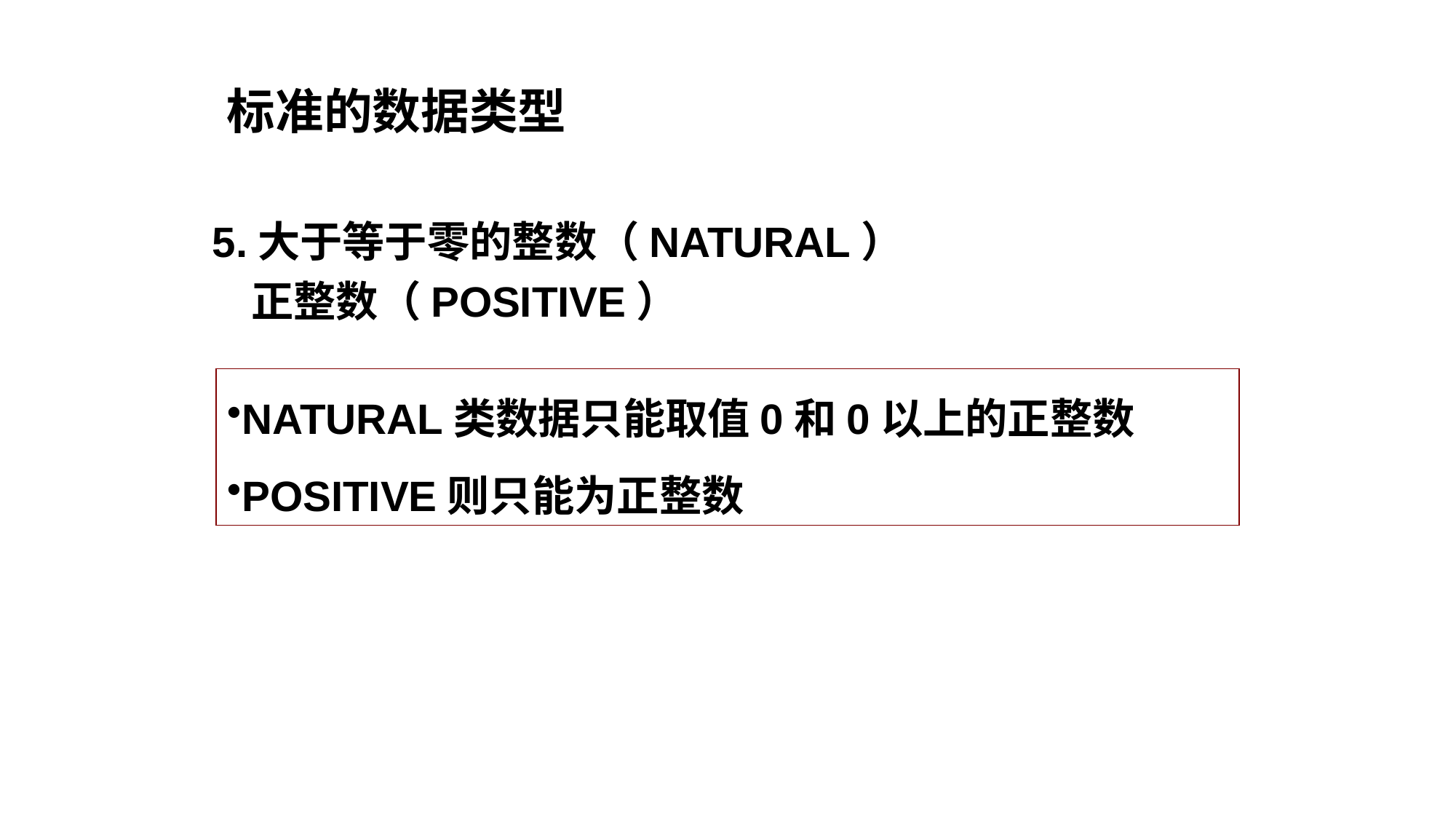

标准的数据类型
5.大于等于零的整数（NATURAL）
   正整数（POSITIVE）
NATURAL类数据只能取值0和0以上的正整数
POSITIVE则只能为正整数